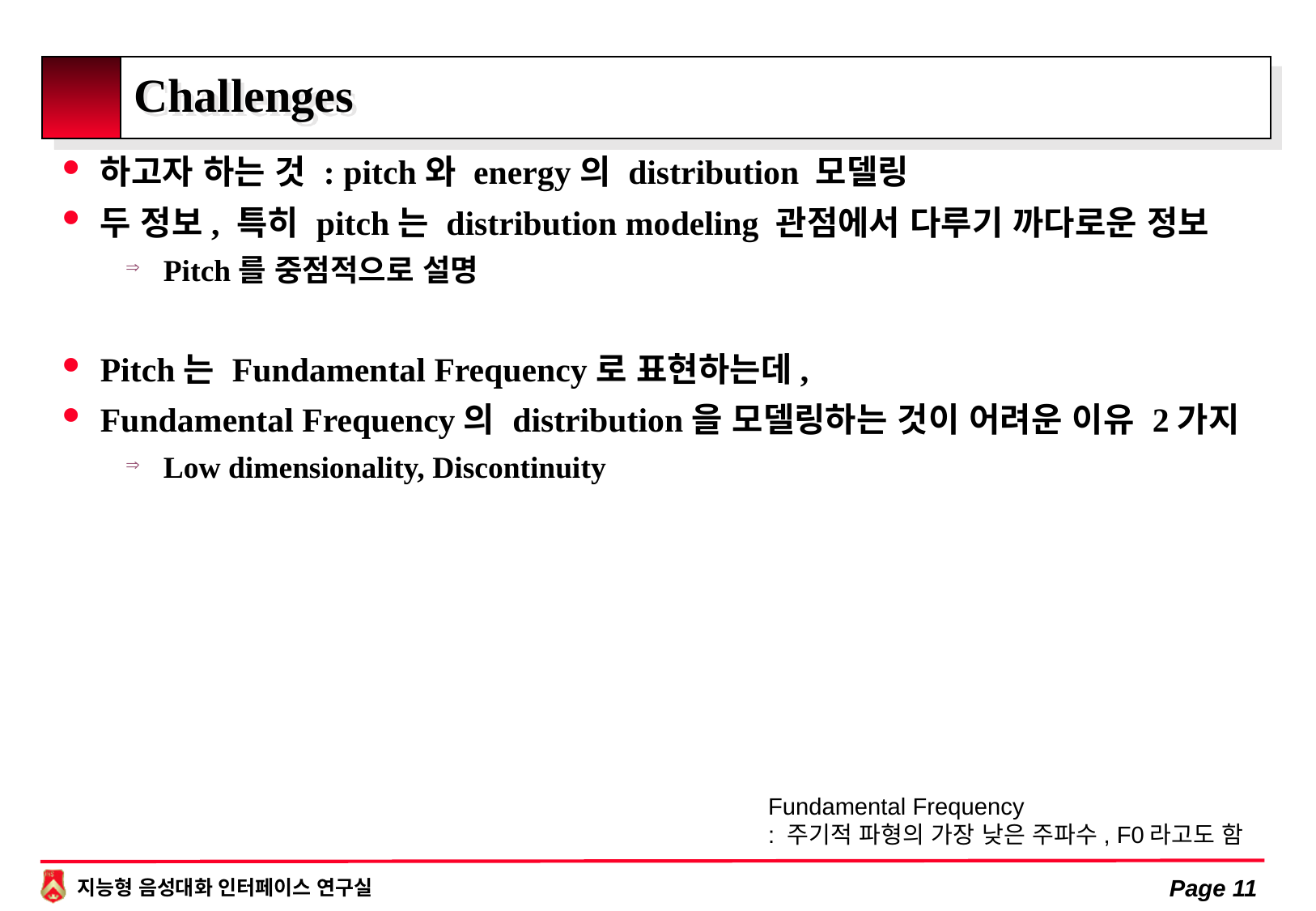

# Challenges
하고자 하는 것 : pitch와 energy의 distribution 모델링
두 정보, 특히 pitch는 distribution modeling 관점에서 다루기 까다로운 정보
Pitch를 중점적으로 설명

Pitch는 Fundamental Frequency로 표현하는데,
Fundamental Frequency의 distribution을 모델링하는 것이 어려운 이유 2가지
Low dimensionality, Discontinuity
Fundamental Frequency
: 주기적 파형의 가장 낮은 주파수, F0라고도 함
Page 11